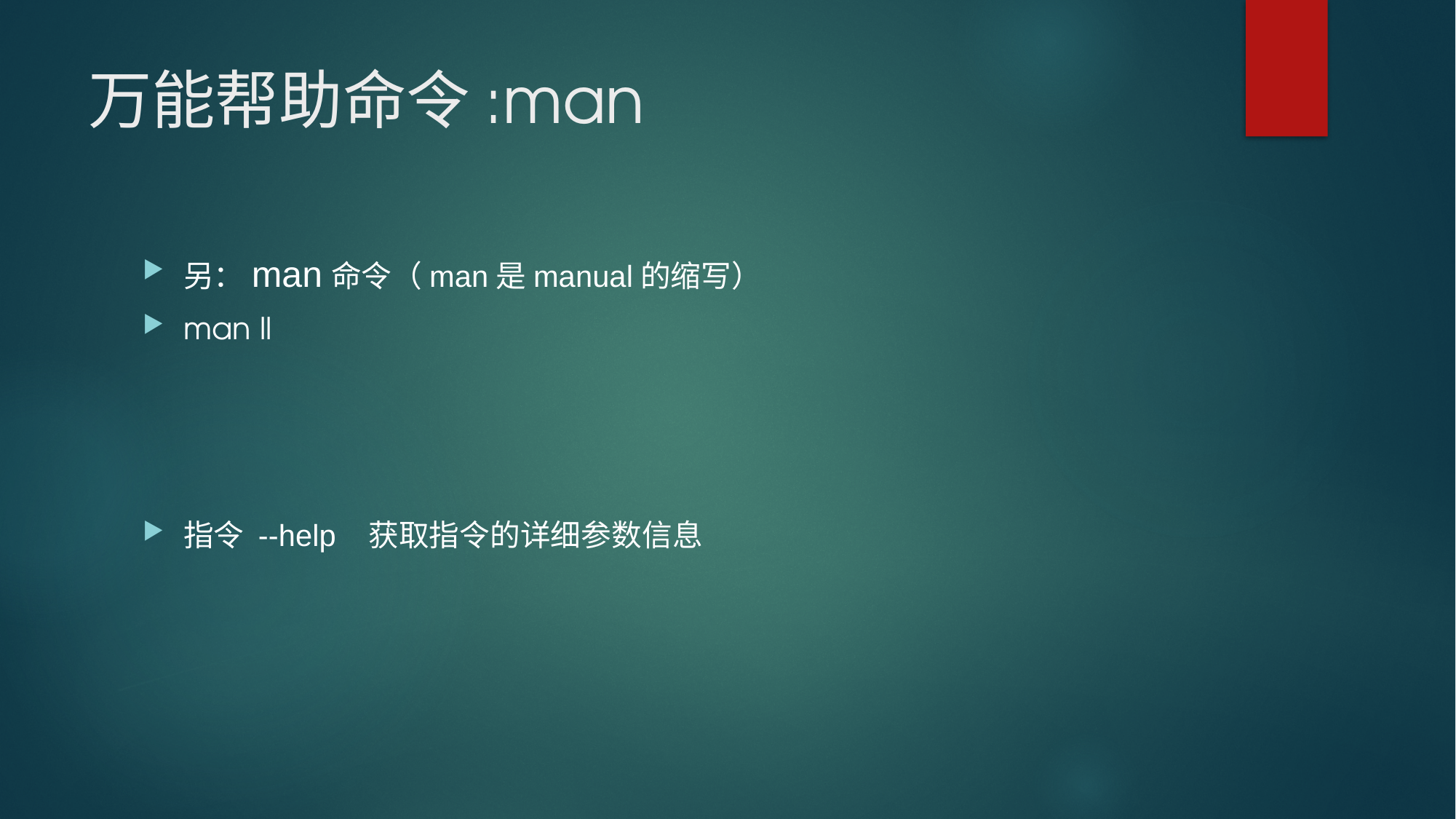

# 万能帮助命令:man
另：man命令（man是manual的缩写）
man ll

指令 --help   获取指令的详细参数信息